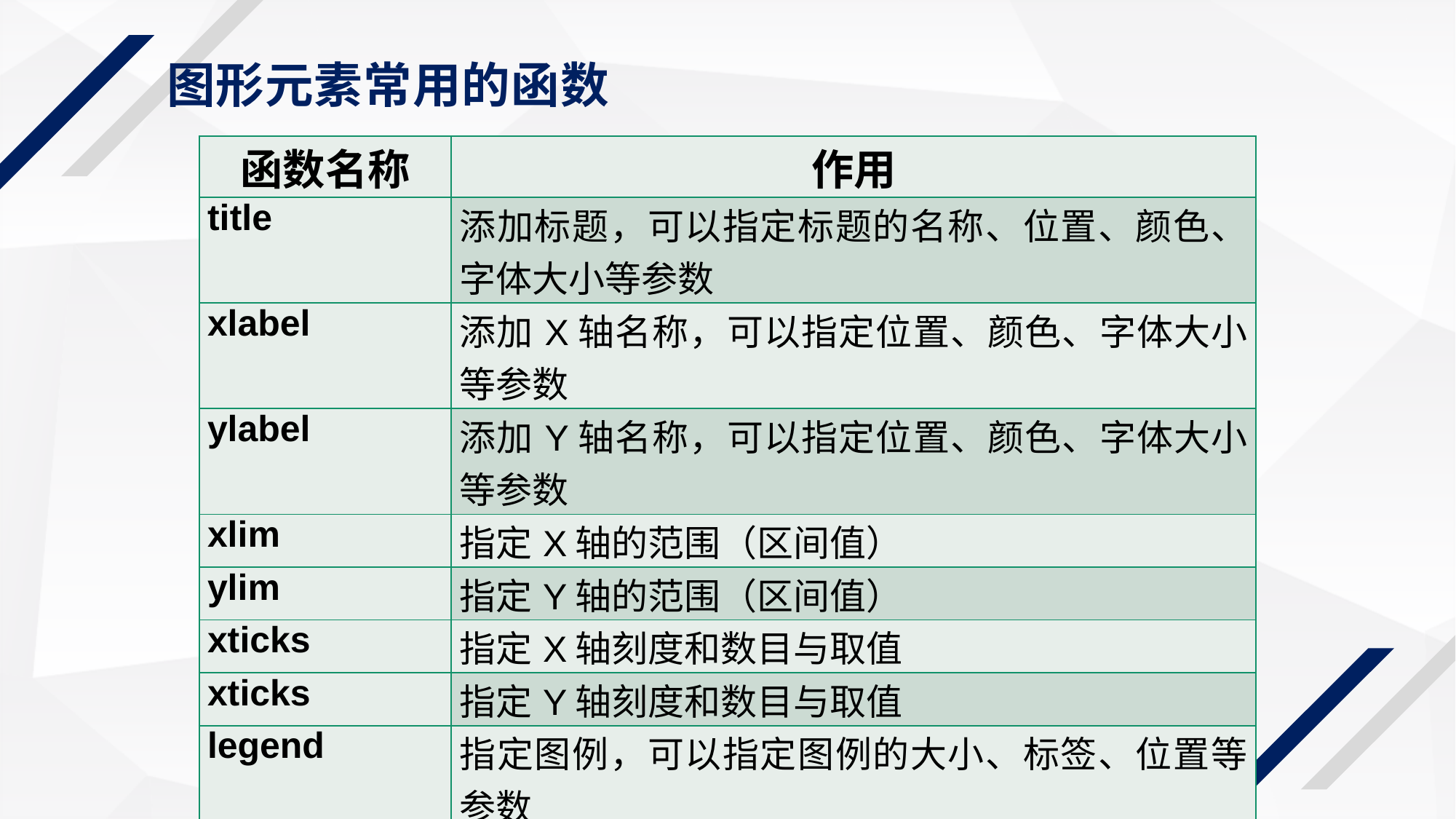

图形元素常用的函数
| 函数名称 | 作用 |
| --- | --- |
| title | 添加标题，可以指定标题的名称、位置、颜色、字体大小等参数 |
| xlabel | 添加X轴名称，可以指定位置、颜色、字体大小等参数 |
| ylabel | 添加Y轴名称，可以指定位置、颜色、字体大小等参数 |
| xlim | 指定X轴的范围（区间值） |
| ylim | 指定Y轴的范围（区间值） |
| xticks | 指定X轴刻度和数目与取值 |
| xticks | 指定Y轴刻度和数目与取值 |
| legend | 指定图例，可以指定图例的大小、标签、位置等参数 |